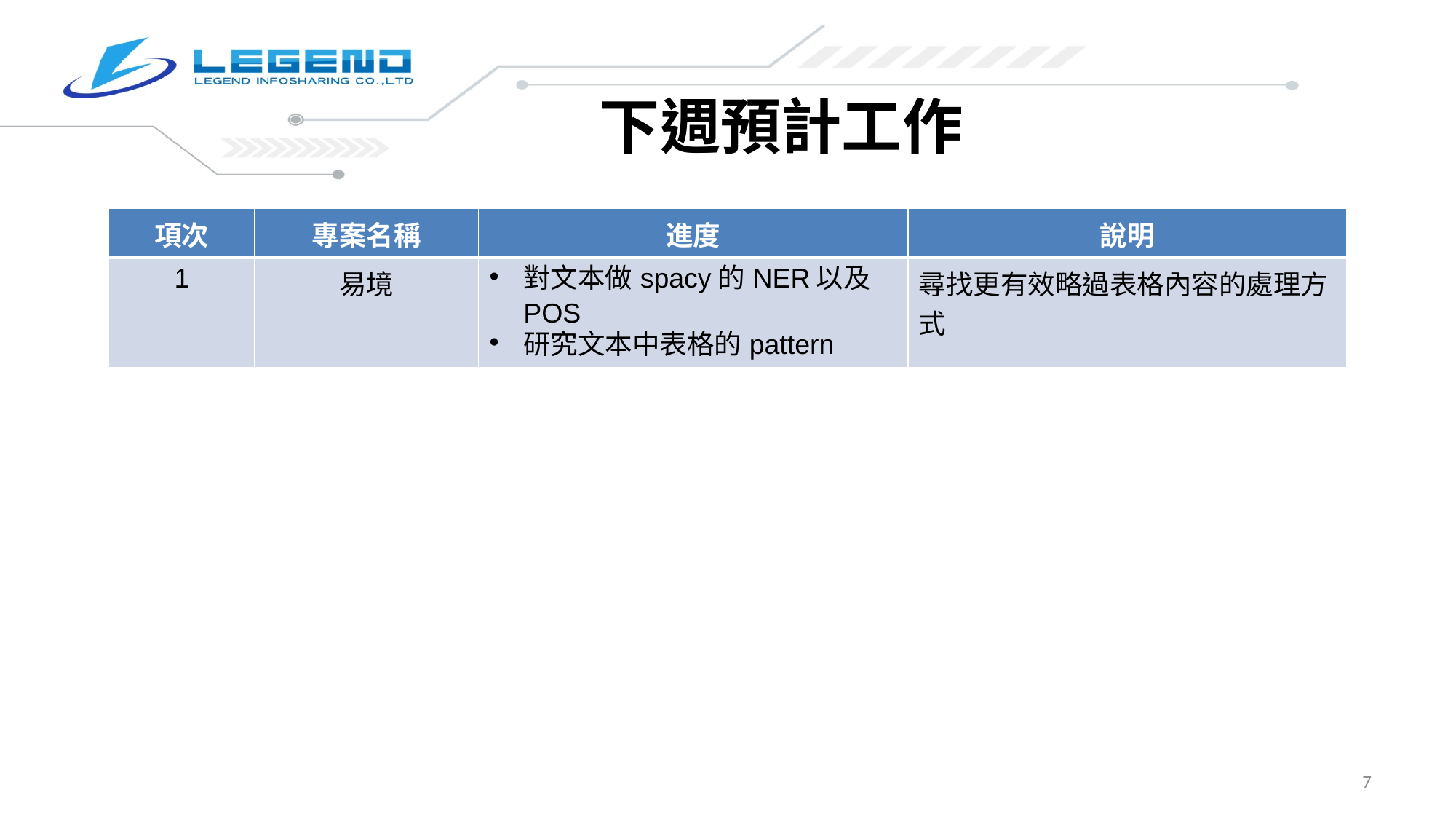

# 下週預計工作
| 項次 | 專案名稱 | 進度 | 說明 |
| --- | --- | --- | --- |
| 1 | 易境 | 對文本做spacy的NER以及POS 研究文本中表格的pattern | 尋找更有效略過表格內容的處理方式 |
7